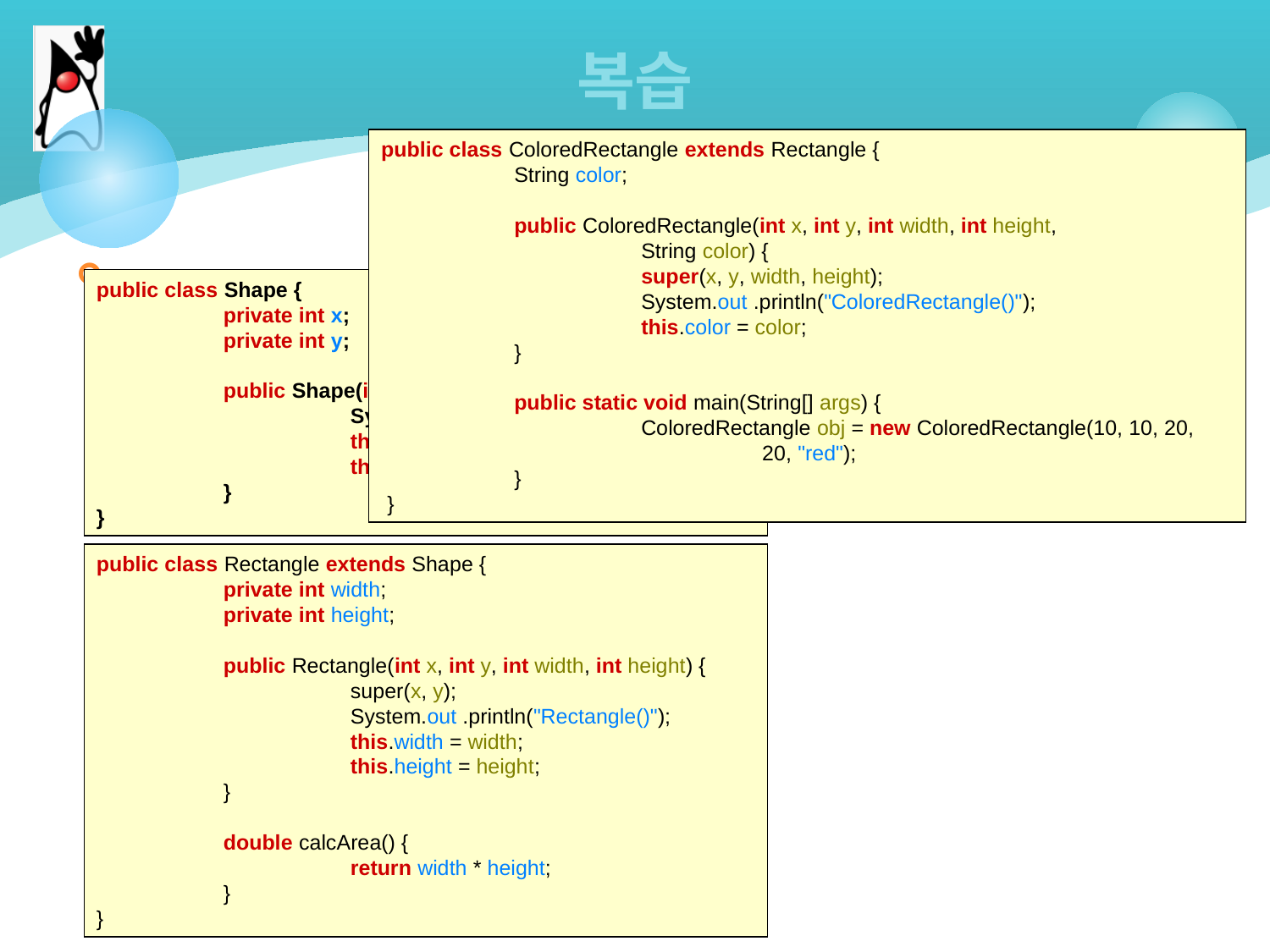

# 복습
public class ColoredRectangle extends Rectangle {
	 String color;

	 public ColoredRectangle(int x, int y, int width, int height,
		 String color) {
		 super(x, y, width, height);
		 System.out .println("ColoredRectangle()");
		 this.color = color;
	 }

	 public static void main(String[] args) {
		 ColoredRectangle obj = new ColoredRectangle(10, 10, 20,
			20, "red");
	 }
 }
super
public class Shape {
	private int x;
	private int y;

	public Shape(int x, int y) {
		System.out .println("Shape()");
		this.x = x;
		this.y = y;
	}
}
public class Rectangle extends Shape {
	private int width;
	private int height;

	public Rectangle(int x, int y, int width, int height) {
		super(x, y);
		System.out .println("Rectangle()");
		this.width = width;
		this.height = height;
	}

	double calcArea() {
		return width * height;
	}
}